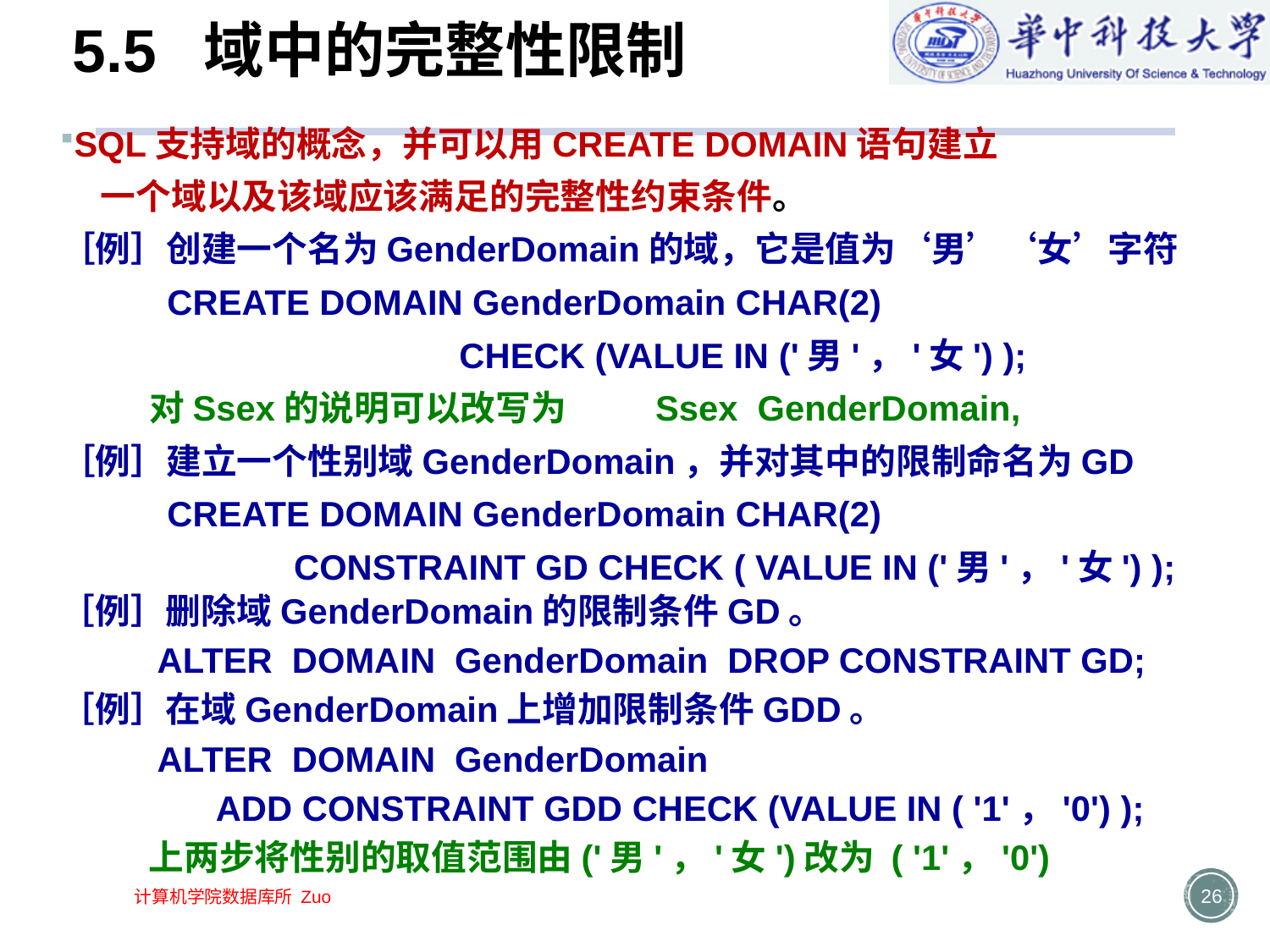

# 5.5  域中的完整性限制
SQL支持域的概念，并可以用CREATE DOMAIN语句建立
    一个域以及该域应该满足的完整性约束条件。
［例］创建一个名为GenderDomain的域，它是值为‘男’‘女’字符
           CREATE DOMAIN GenderDomain CHAR(2)
                                         CHECK (VALUE IN ('男'，'女') );
          对Ssex的说明可以改写为          Ssex  GenderDomain,
［例］建立一个性别域GenderDomain，并对其中的限制命名为GD
           CREATE DOMAIN GenderDomain CHAR(2)
                        CONSTRAINT GD CHECK ( VALUE IN ('男'，'女') );

［例］删除域GenderDomain的限制条件GD。
          ALTER  DOMAIN  GenderDomain  DROP CONSTRAINT GD;
［例］在域GenderDomain上增加限制条件GDD。
          ALTER  DOMAIN  GenderDomain
                ADD CONSTRAINT GDD CHECK (VALUE IN ( '1'，'0') );
          上两步将性别的取值范围由('男'，'女')改为 ( '1'，'0')
26